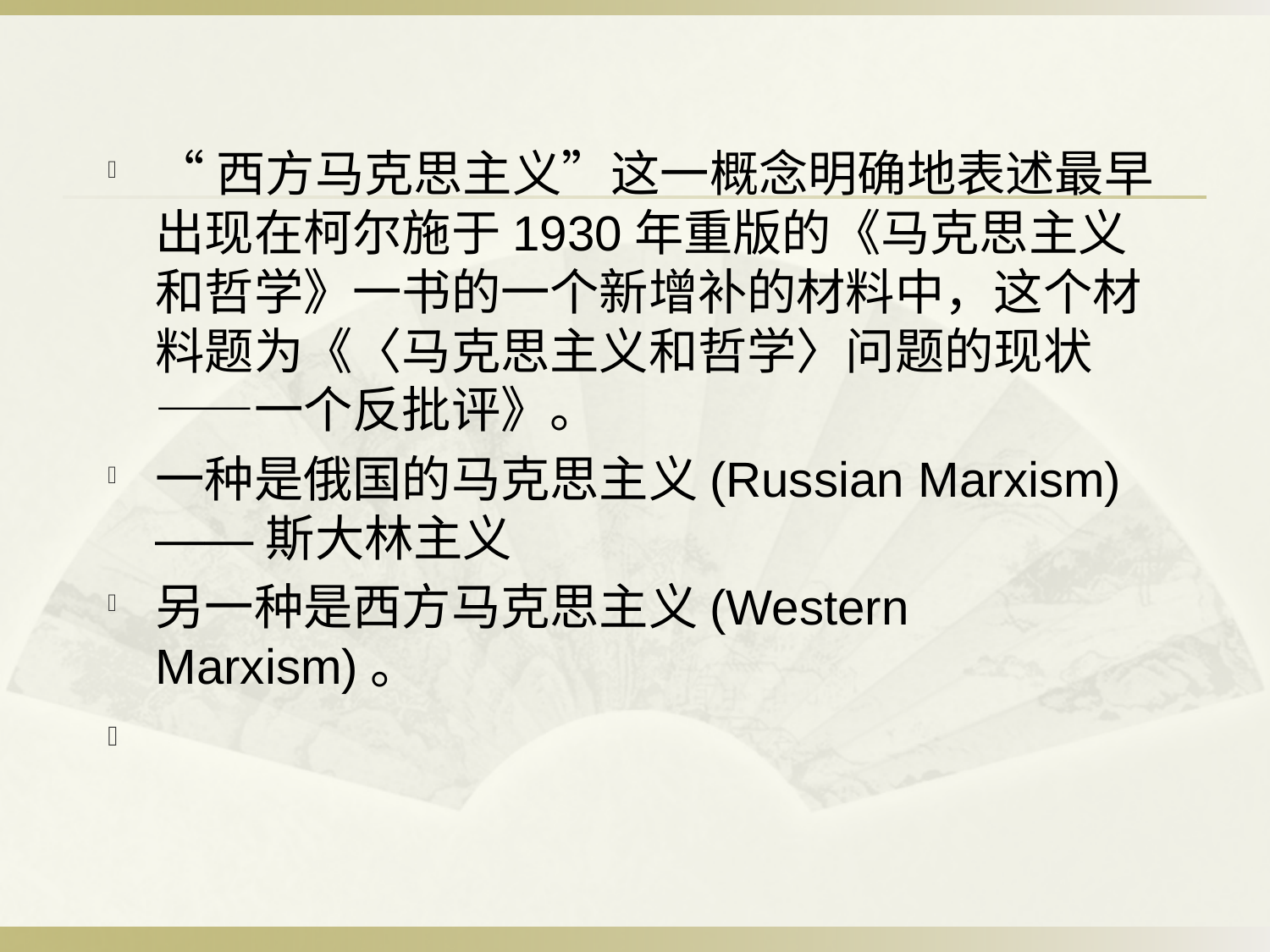

#
“西方马克思主义”这一概念明确地表述最早出现在柯尔施于1930年重版的《马克思主义和哲学》一书的一个新增补的材料中，这个材料题为《〈马克思主义和哲学〉问题的现状——一个反批评》。
一种是俄国的马克思主义(Russian Marxism)——斯大林主义
另一种是西方马克思主义(Western Marxism)。